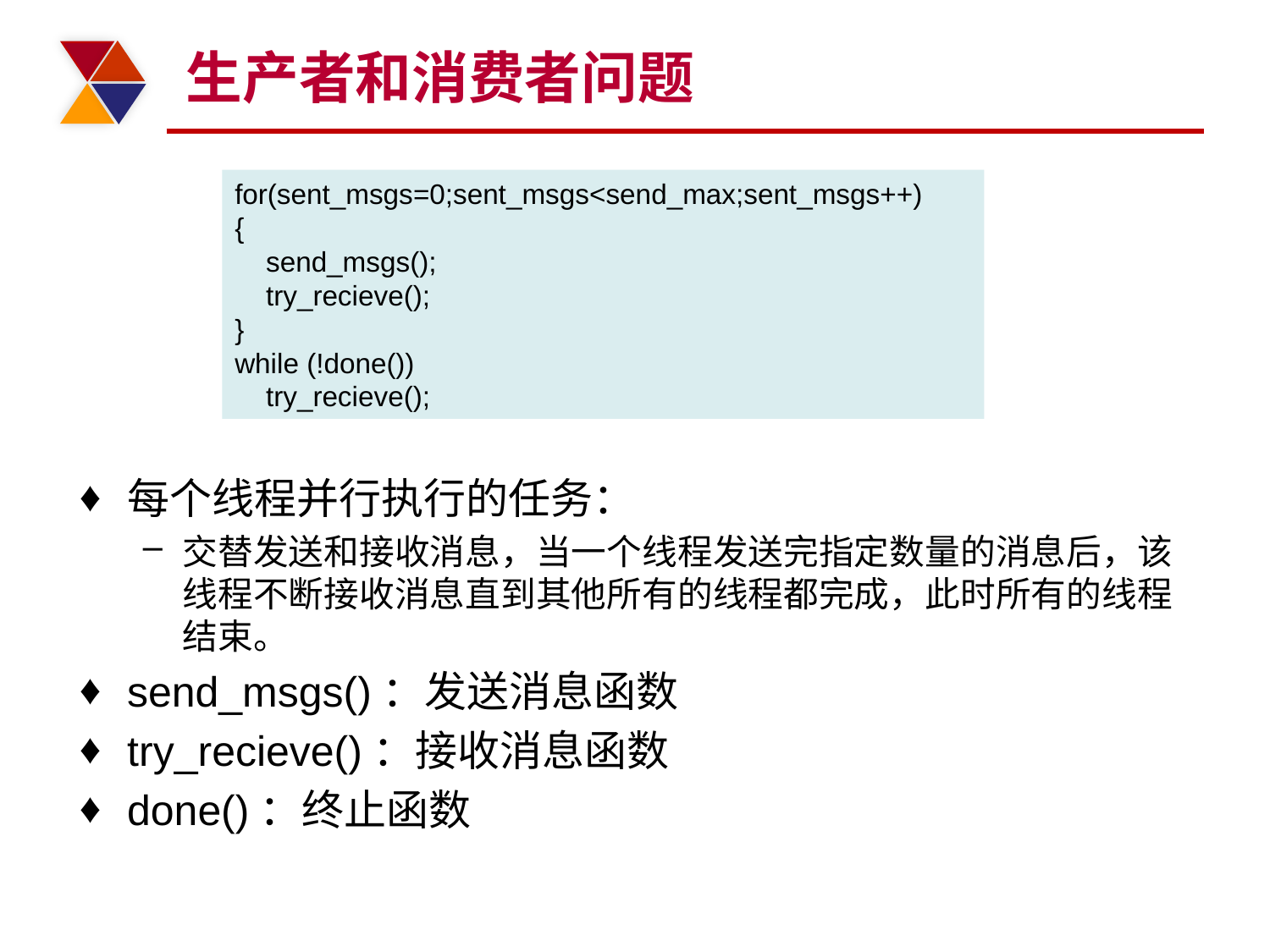

# 生产者和消费者问题
for(sent_msgs=0;sent_msgs<send_max;sent_msgs++)
{
    send_msgs();
    try_recieve();
}
while (!done())
    try_recieve();
每个线程并行执行的任务：
交替发送和接收消息，当一个线程发送完指定数量的消息后，该线程不断接收消息直到其他所有的线程都完成，此时所有的线程结束。
send_msgs()：发送消息函数
try_recieve()：接收消息函数
done()：终止函数